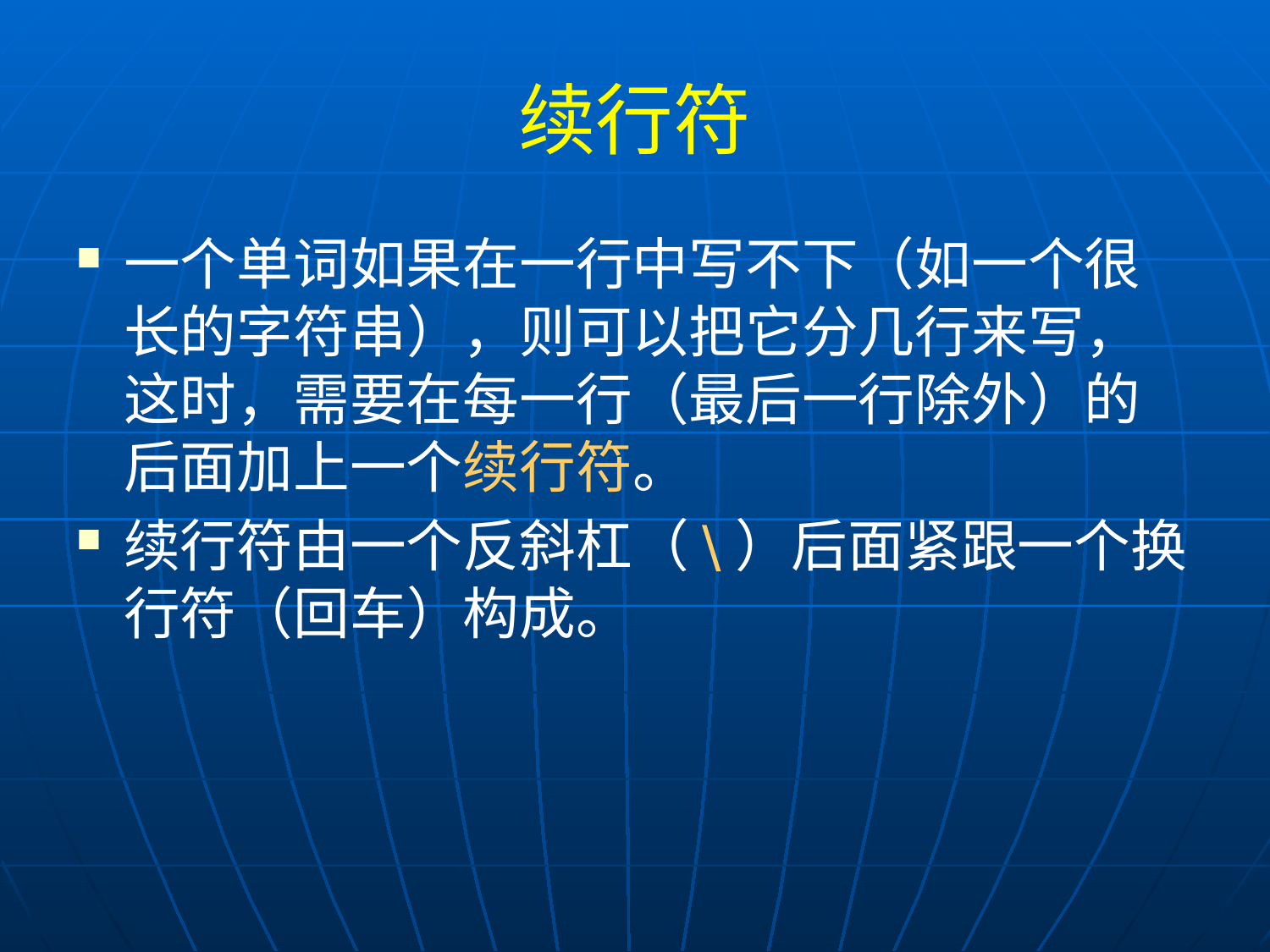

# 续行符
一个单词如果在一行中写不下（如一个很长的字符串），则可以把它分几行来写，这时，需要在每一行（最后一行除外）的后面加上一个续行符。
续行符由一个反斜杠（\）后面紧跟一个换行符（回车）构成。